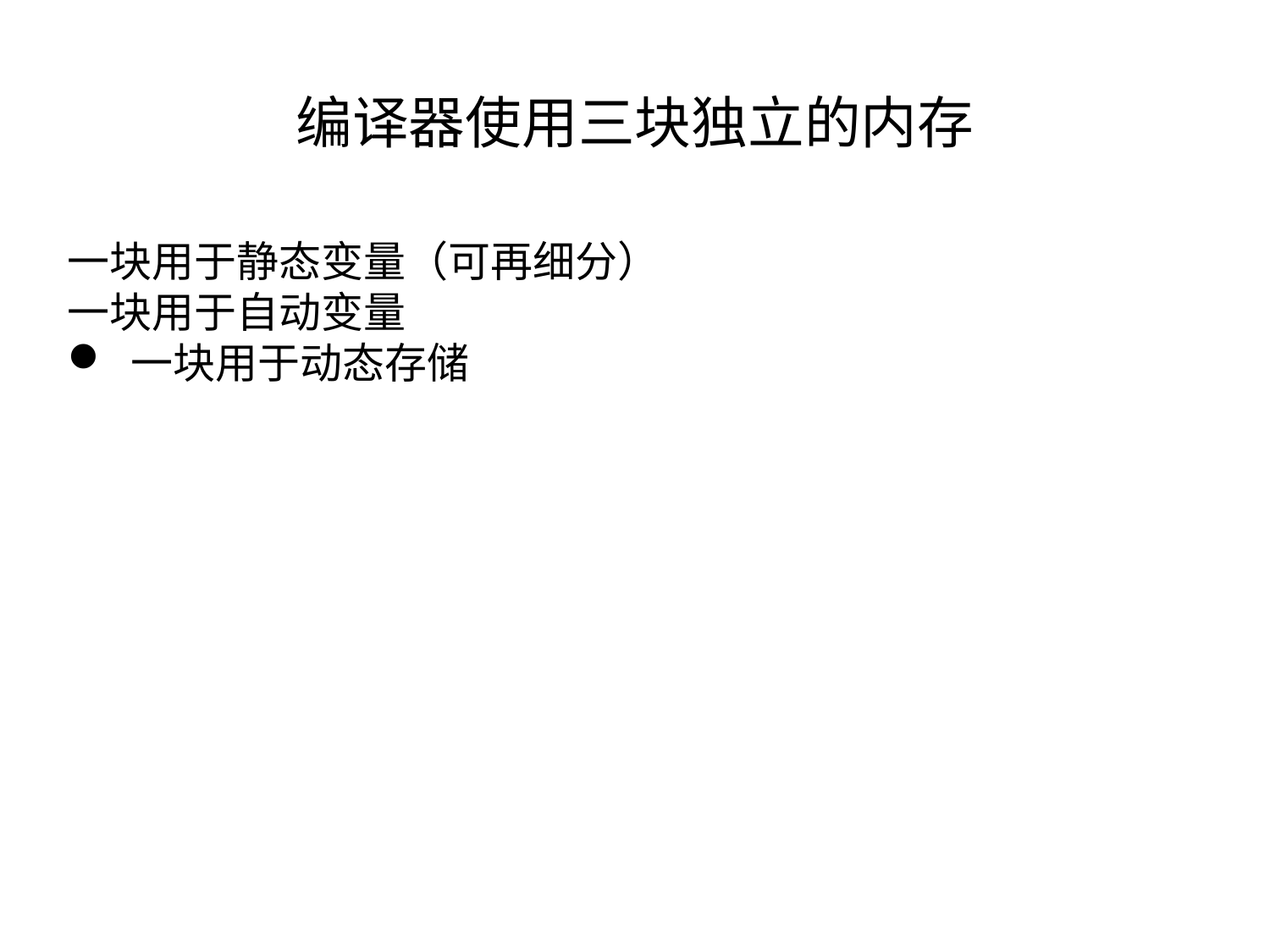

编译器使用三块独立的内存
一块用于静态变量（可再细分）
一块用于自动变量
一块用于动态存储